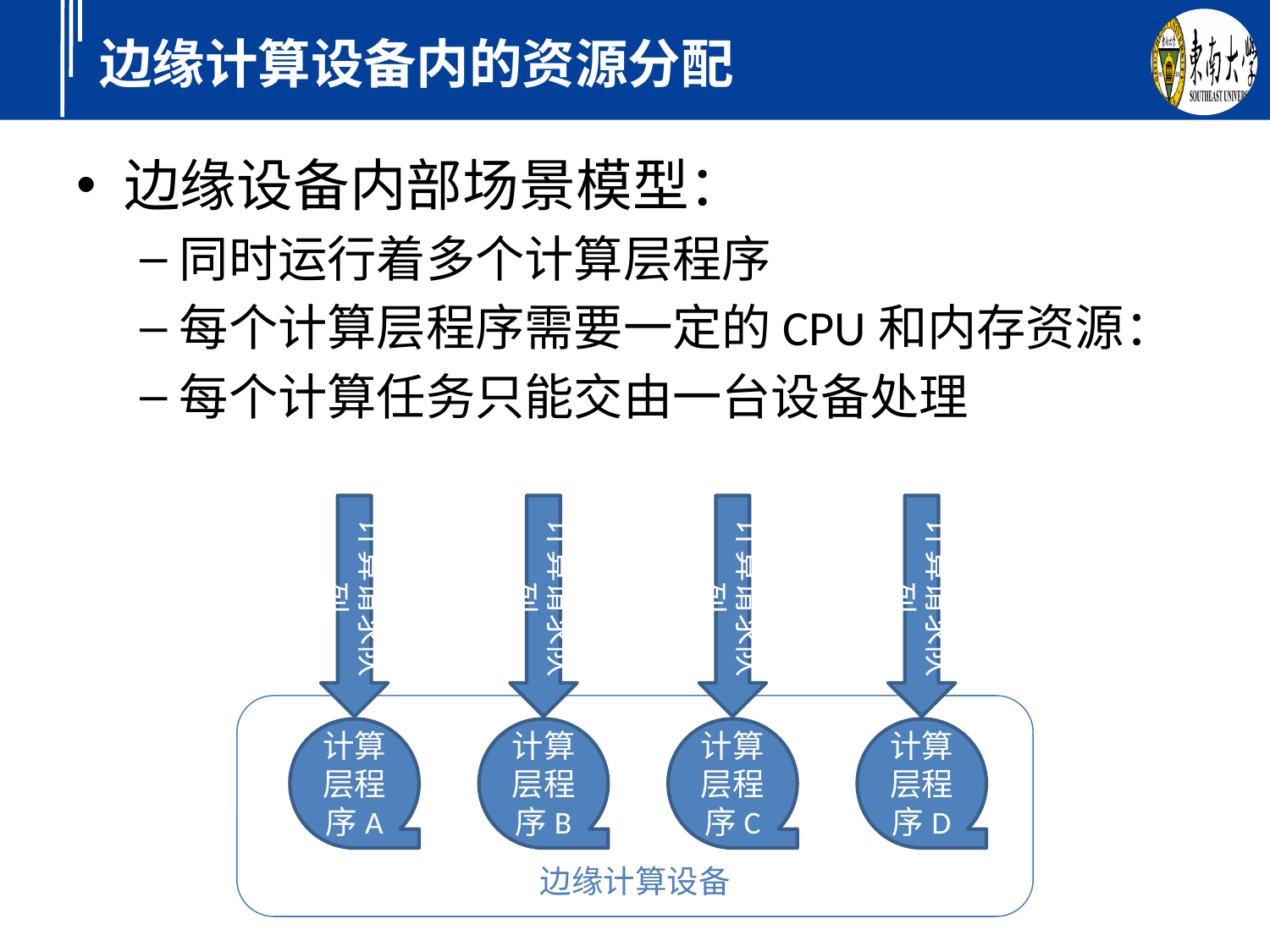

# 边缘计算设备内的资源分配
边缘设备内部场景模型：
同时运行着多个计算层程序
每个计算层程序需要一定的CPU和内存资源：
每个计算任务只能交由一台设备处理
计算请求队列
计算请求队列
计算请求队列
计算请求队列
边缘计算设备
计算层程序A
计算层程序B
计算层程序C
计算层程序D